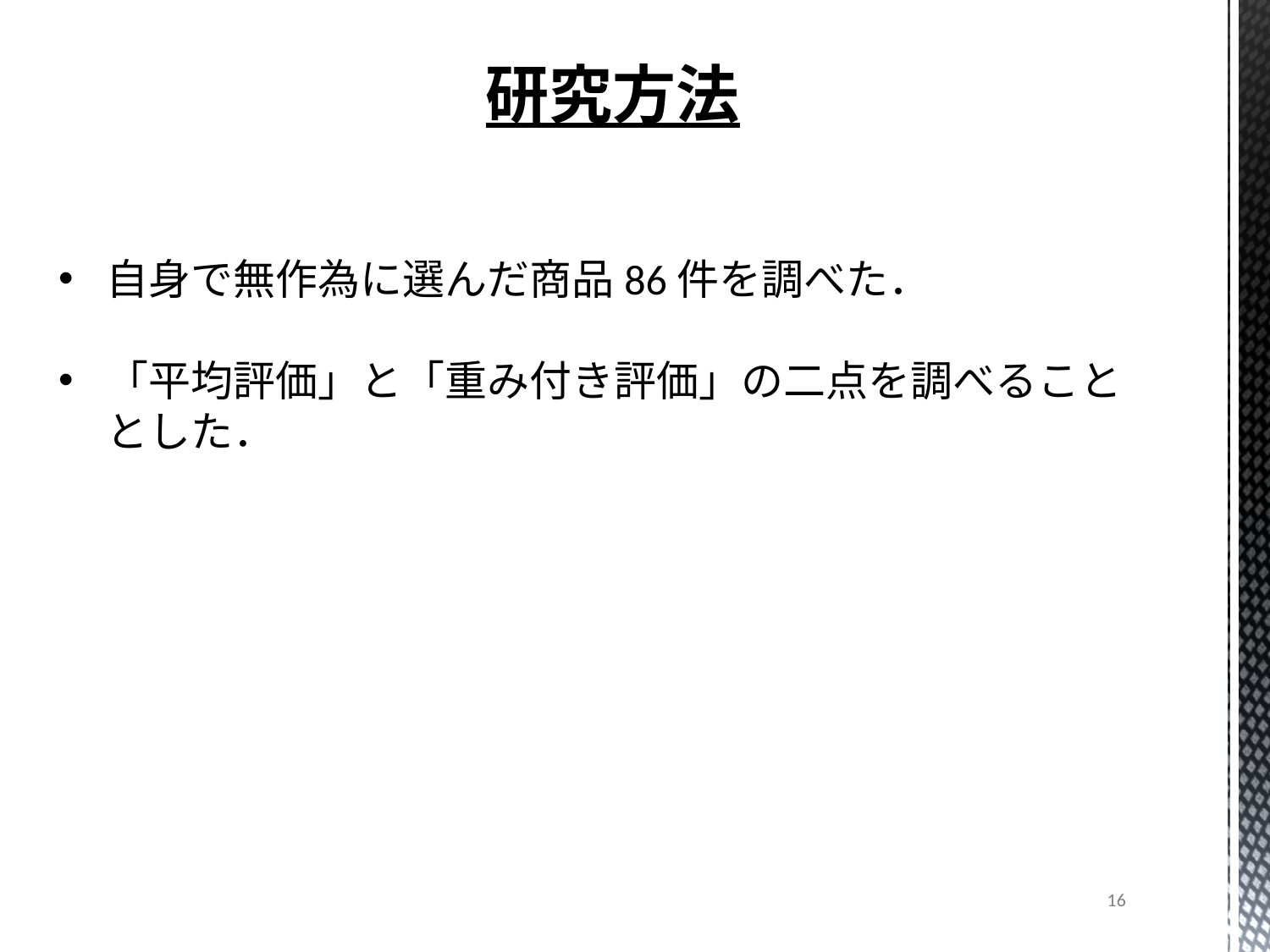

研究方法
自身で無作為に選んだ商品86件を調べた．

「平均評価」と「重み付き評価」の二点を調べることとした．

16